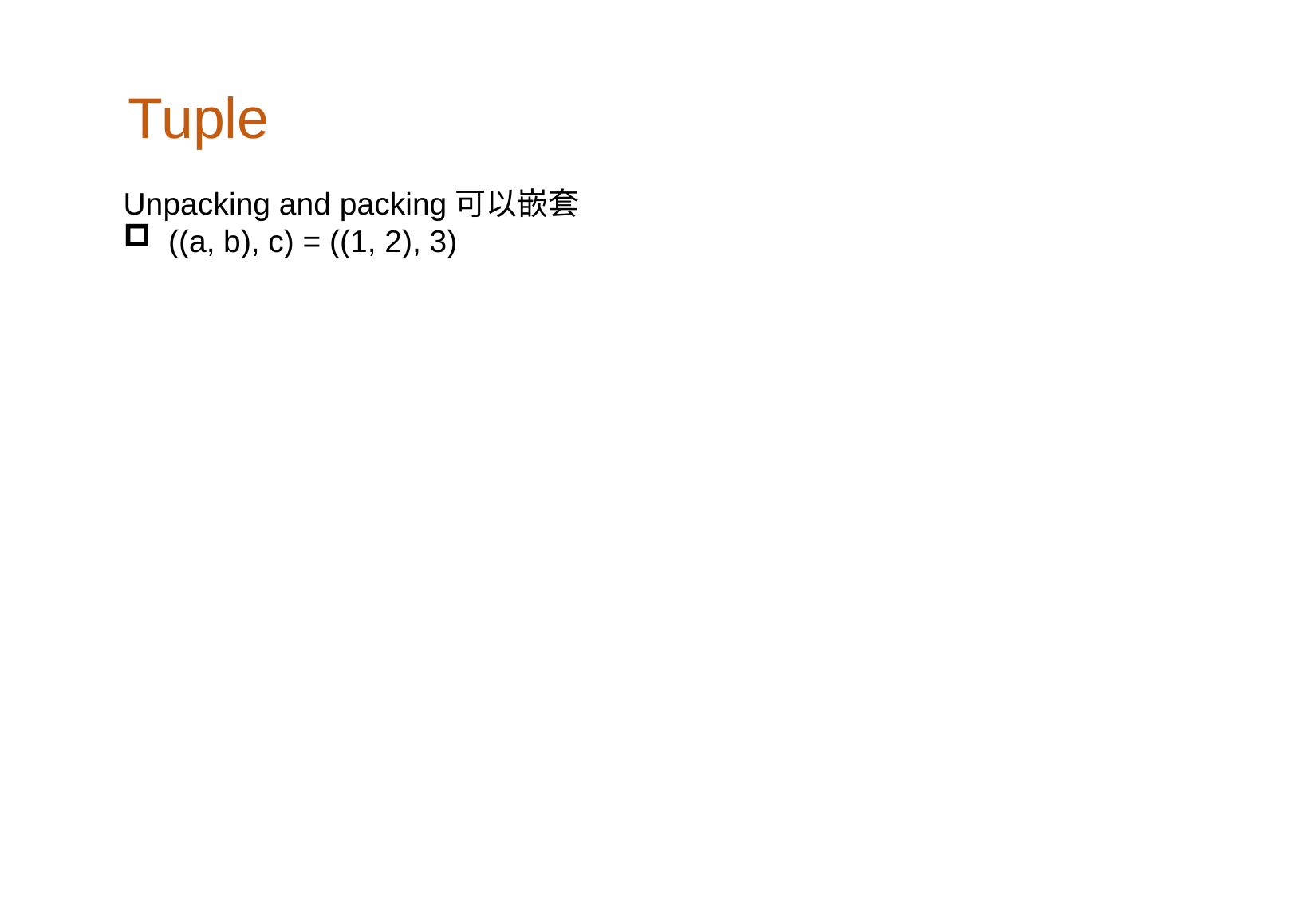

Tuple
Unpacking and packing可以嵌套
((a, b), c) = ((1, 2), 3)